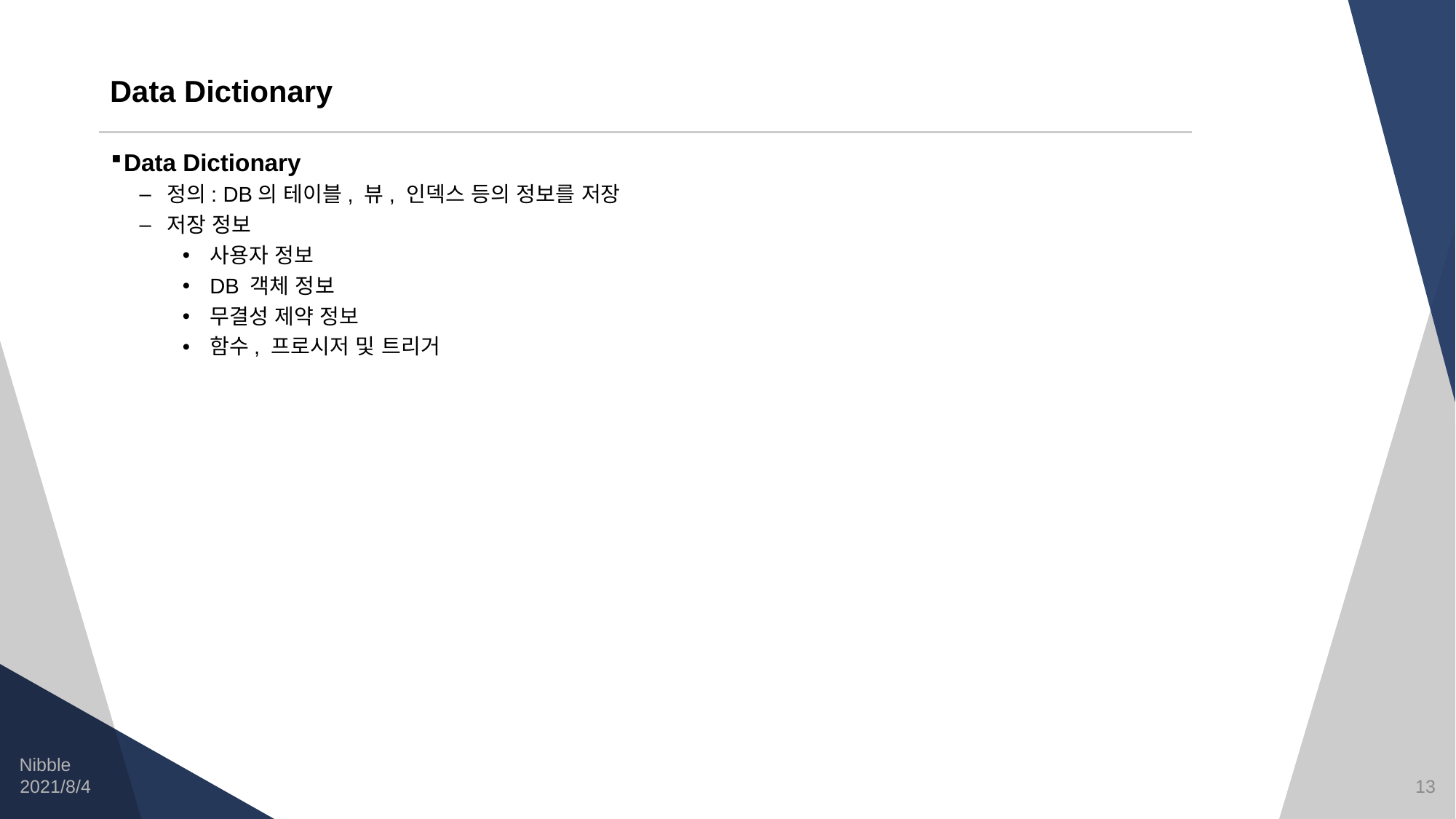

# Data Dictionary

Data Dictionary
정의: DB의 테이블, 뷰, 인덱스 등의 정보를 저장
저장 정보
사용자 정보
DB 객체 정보
무결성 제약 정보
함수, 프로시저 및 트리거

Nibble
2021/8/4
13